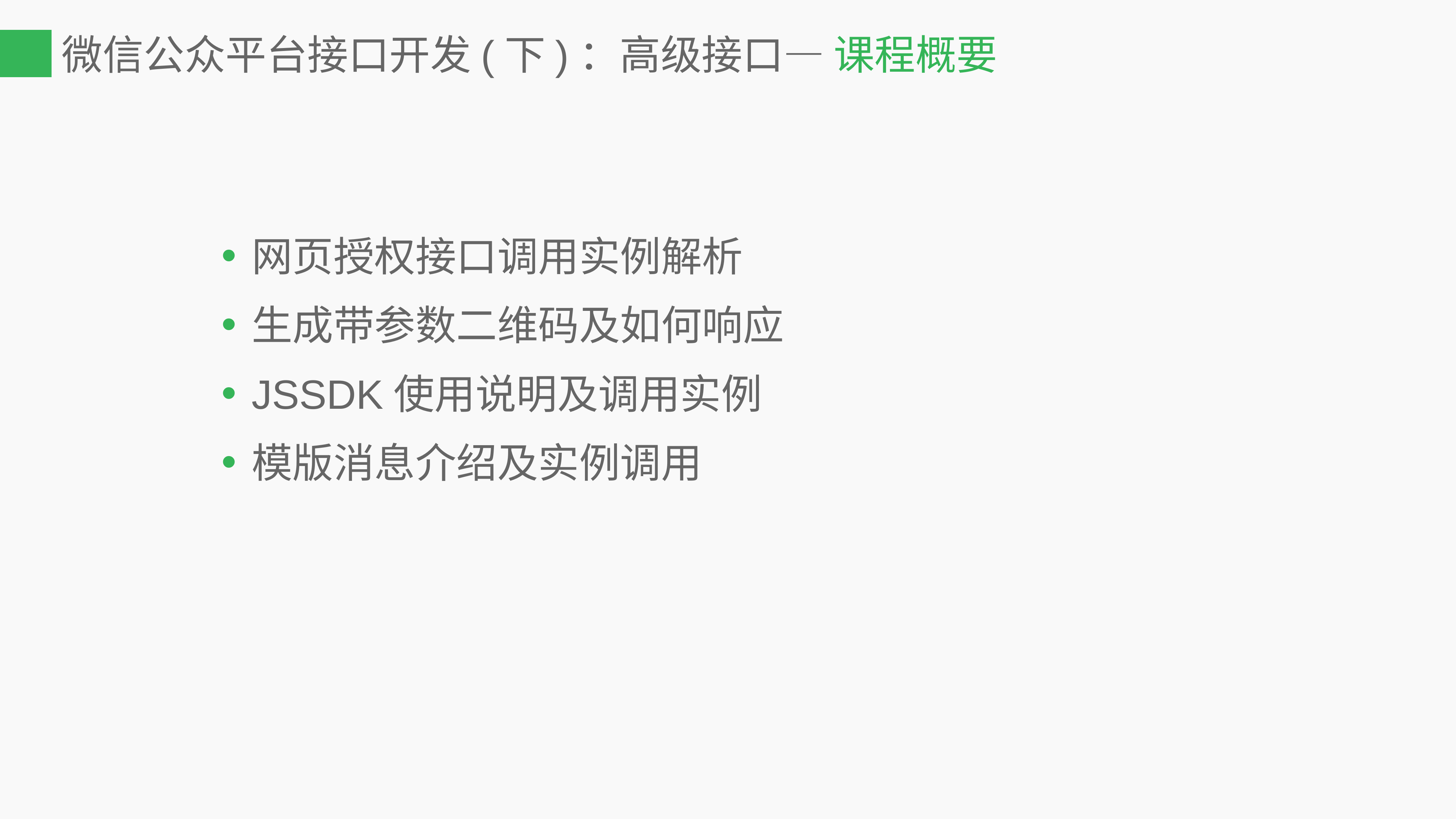

# 微信公众平台接口开发(下)：高级接口— 课程概要
网页授权接口调用实例解析
生成带参数二维码及如何响应
JSSDK使用说明及调用实例
模版消息介绍及实例调用